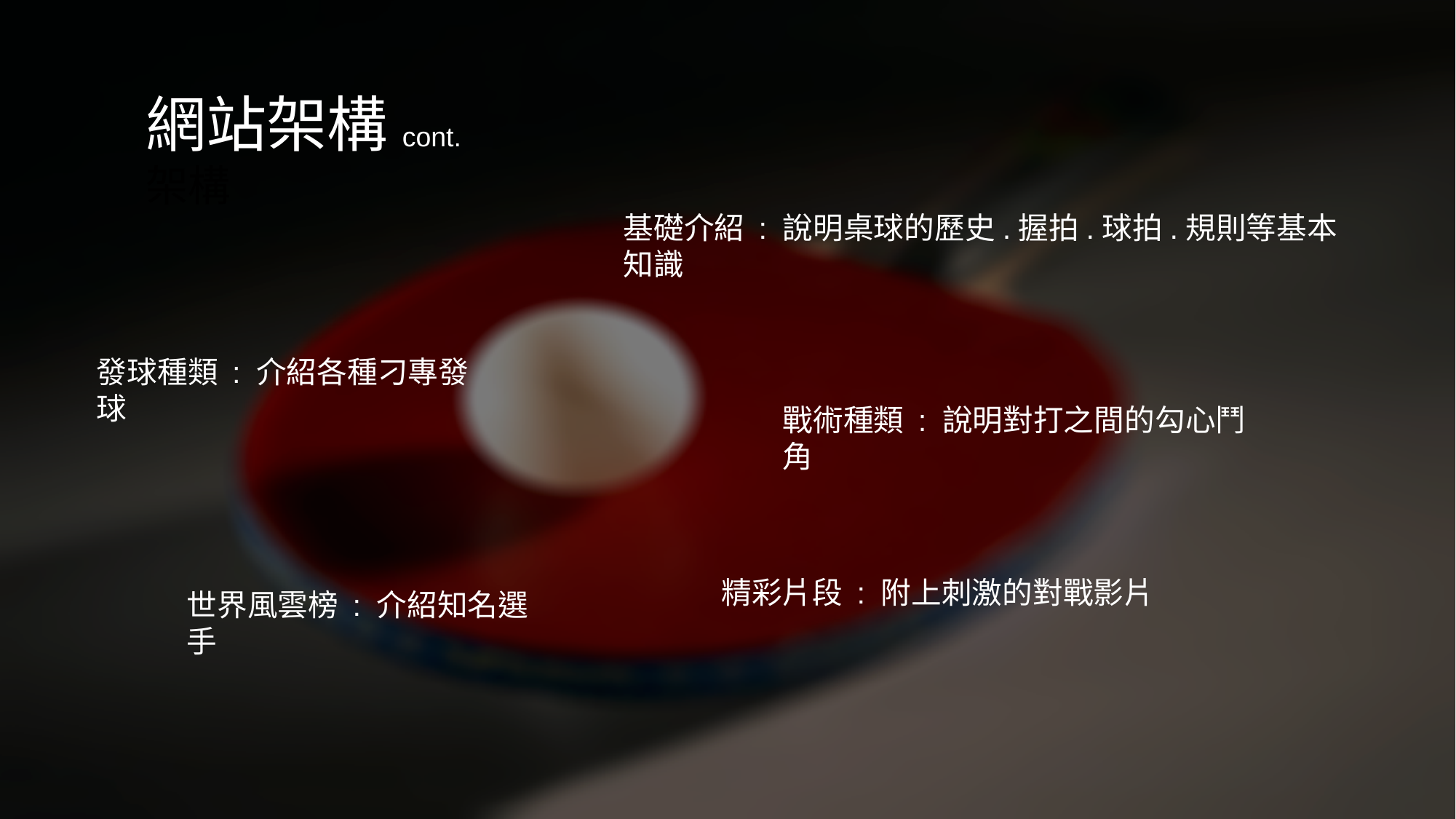

網站架構cont.架構
基礎介紹 : 說明桌球的歷史.握拍.球拍.規則等基本知識

發球種類 : 介紹各種刁專發球
戰術種類 : 說明對打之間的勾心鬥角
精彩片段 : 附上刺激的對戰影片
世界風雲榜 : 介紹知名選手